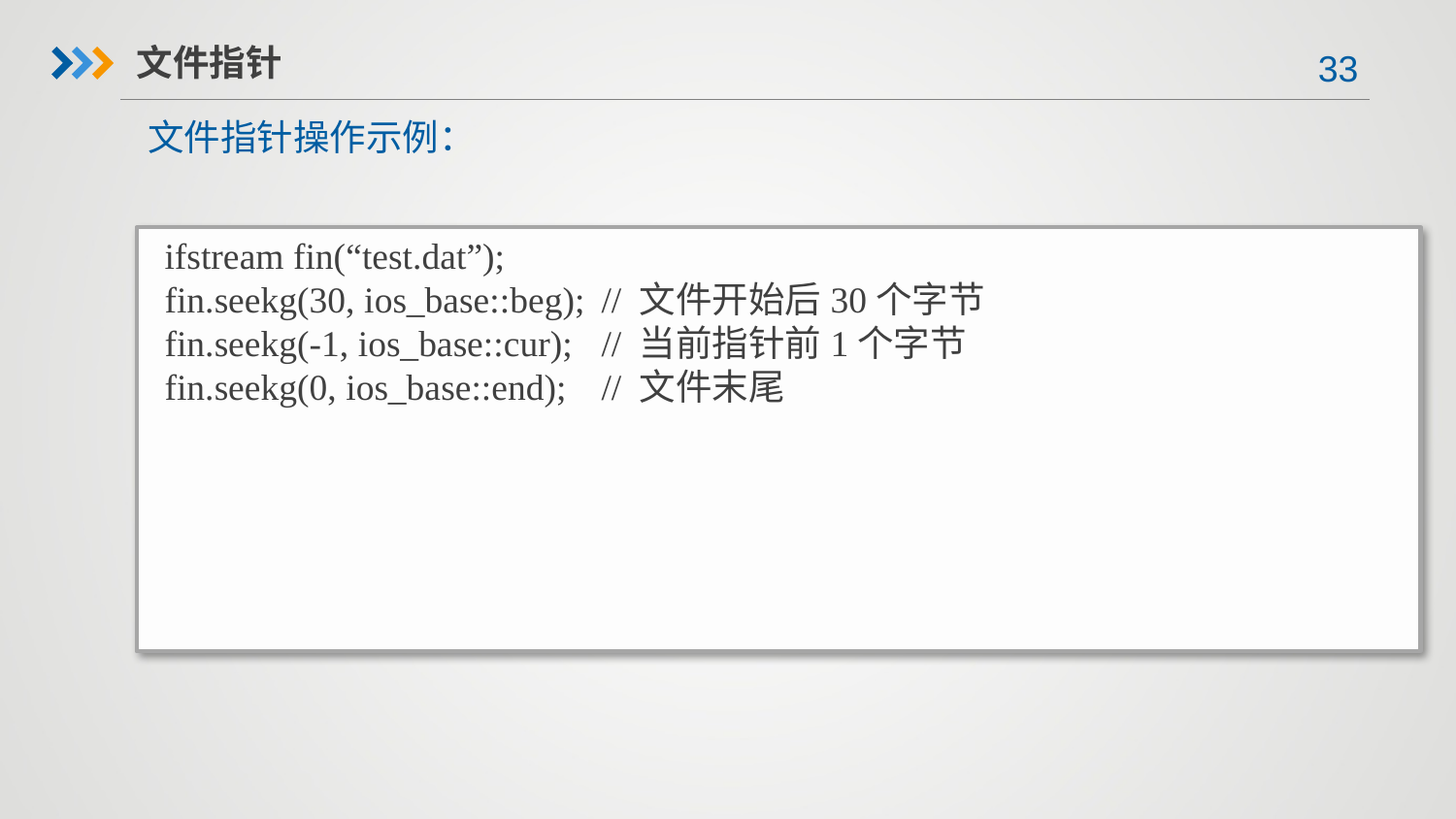

文件指针
文件指针操作示例：
ifstream fin(“test.dat”);
fin.seekg(30, ios_base::beg);	// 文件开始后30个字节
fin.seekg(-1, ios_base::cur);	// 当前指针前1个字节
fin.seekg(0, ios_base::end);	// 文件末尾